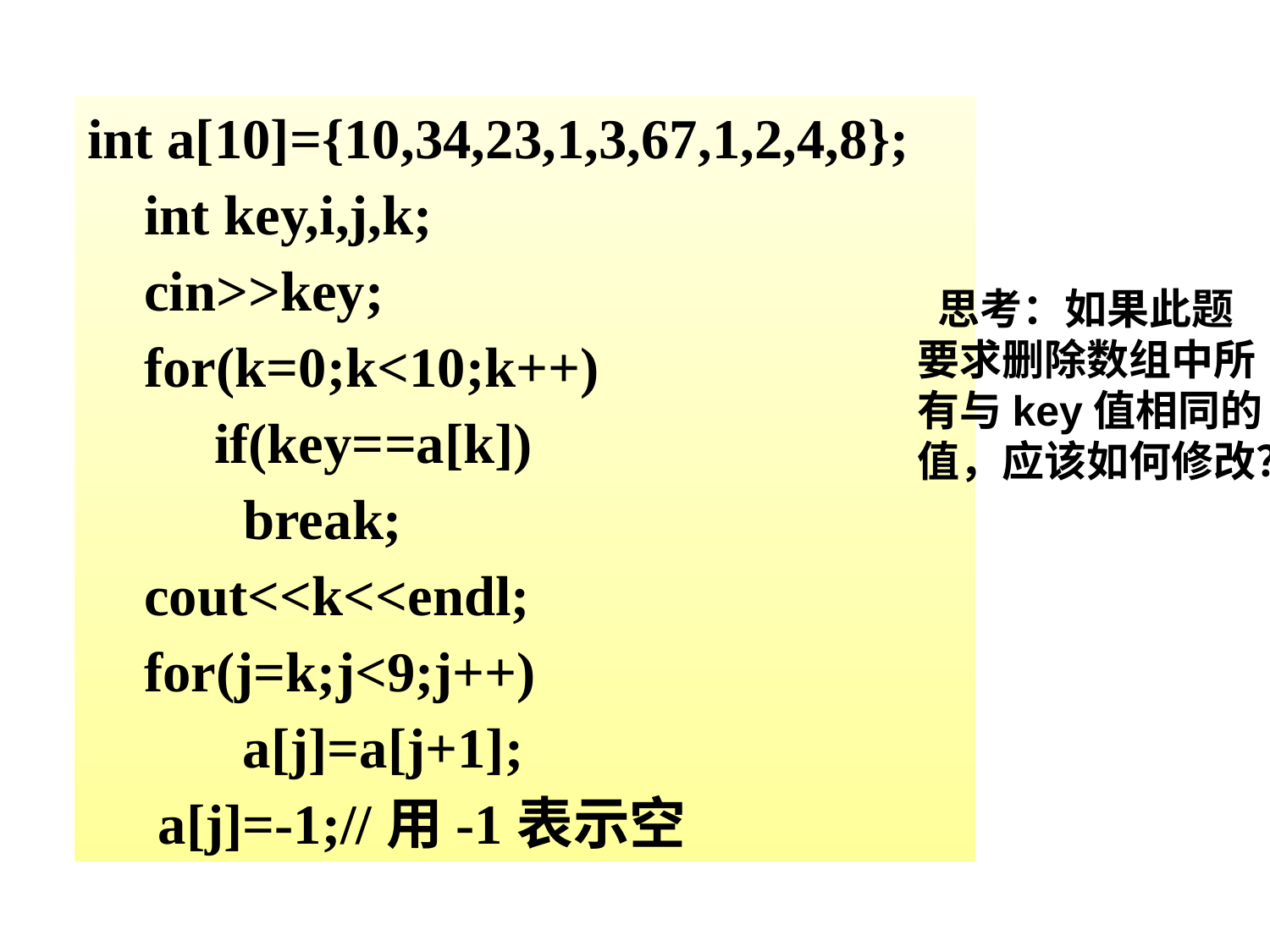

int a[10]={10,34,23,1,3,67,1,2,4,8};
    int key,i,j,k;
    cin>>key;
    for(k=0;k<10;k++)
    	if(key==a[k])
           break;
    cout<<k<<endl;
    for(j=k;j<9;j++)
   	  a[j]=a[j+1];
     a[j]=-1;//用-1表示空
 思考：如果此题要求删除数组中所有与key值相同的值，应该如何修改？